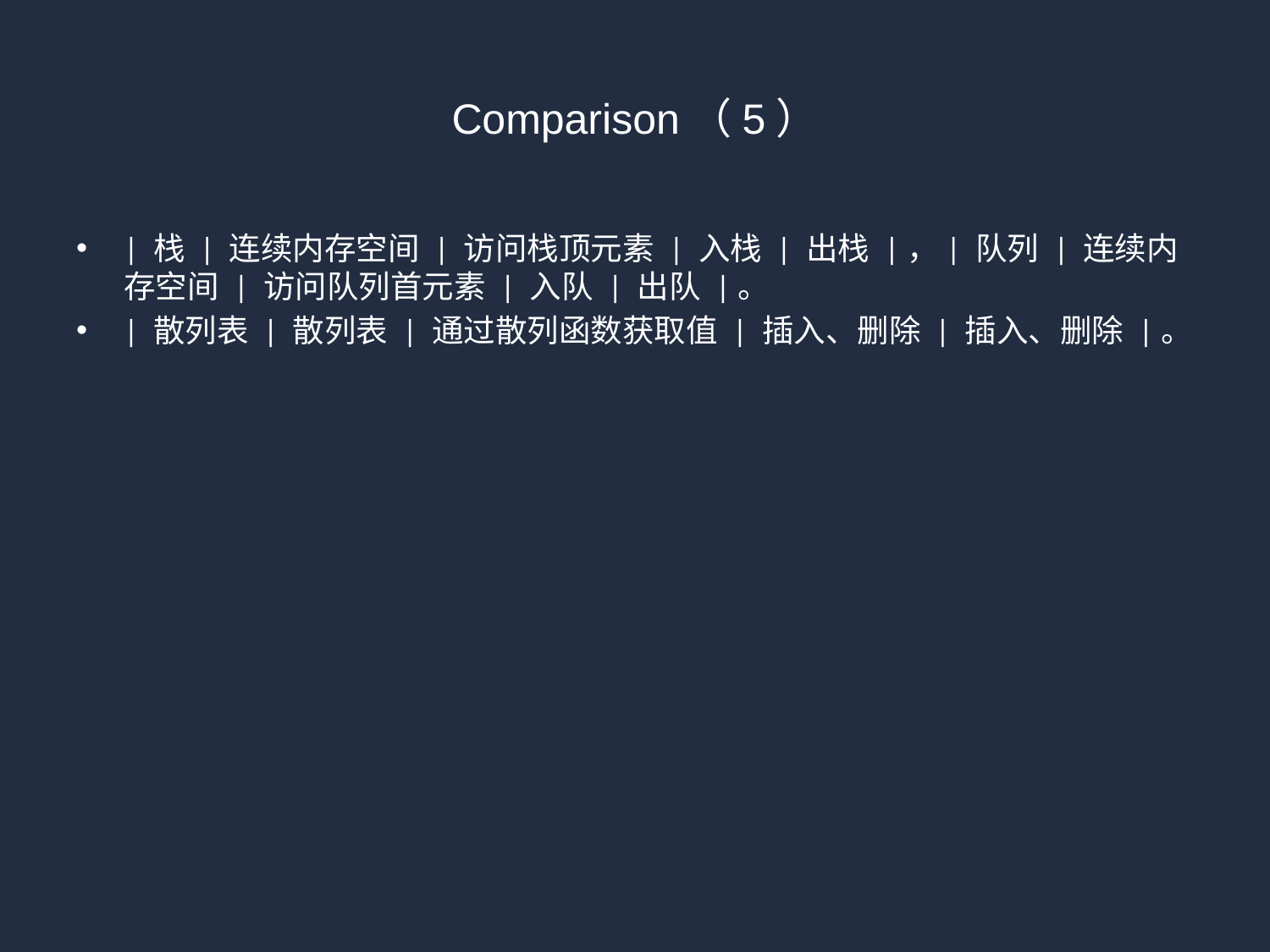

# Comparison（5）
| 栈 | 连续内存空间 | 访问栈顶元素 | 入栈 | 出栈 |，| 队列 | 连续内存空间 | 访问队列首元素 | 入队 | 出队 |。
| 散列表 | 散列表 | 通过散列函数获取值 | 插入、删除 | 插入、删除 |。